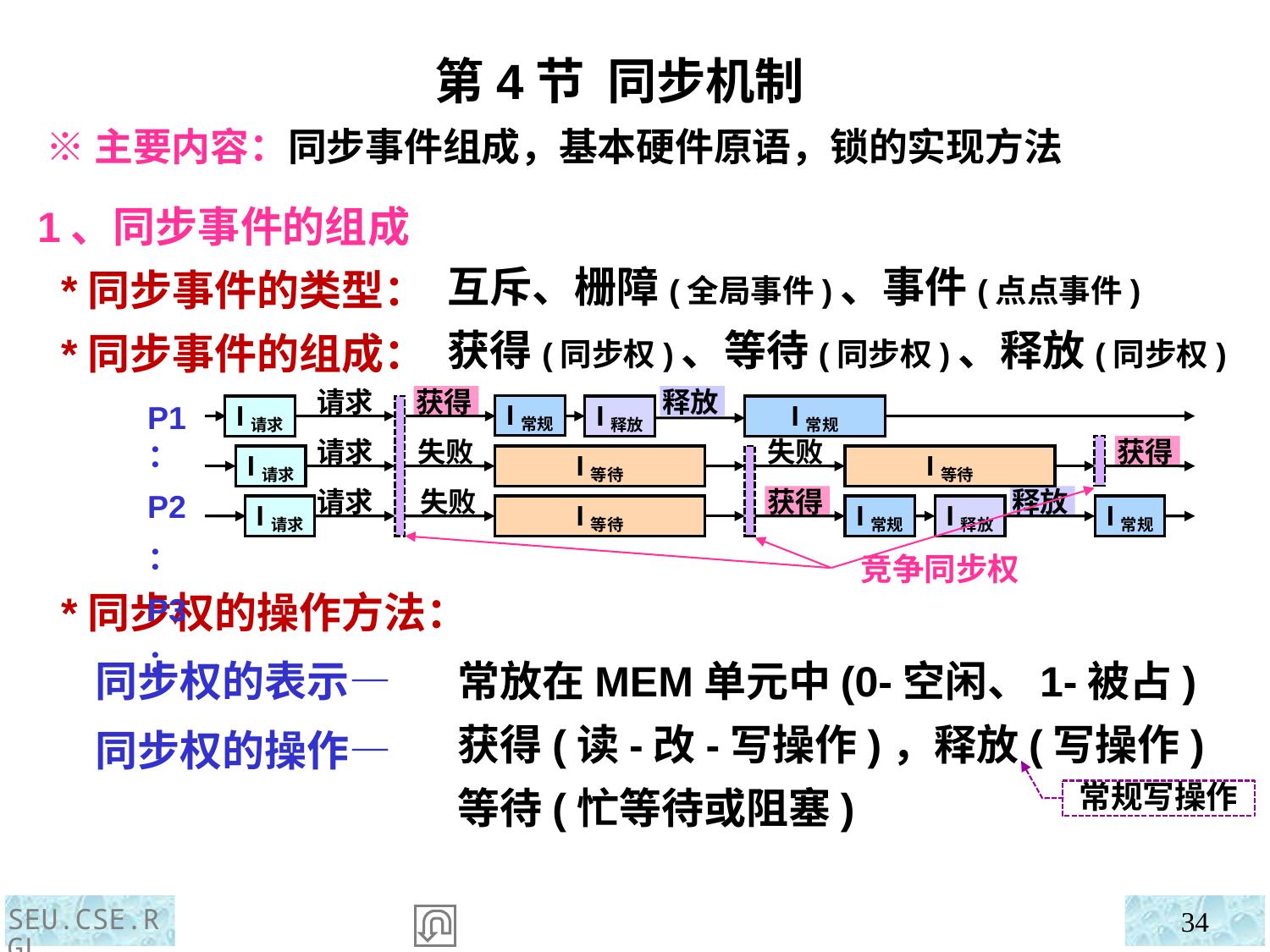

第4节  同步机制
 ※主要内容：同步事件组成，基本硬件原语，锁的实现方法
1、同步事件的组成
  *同步事件的类型：
  *同步事件的组成：

  *同步权的操作方法：
     同步权的表示—
     同步权的操作—
互斥、栅障(全局事件)、事件(点点事件)
获得(同步权)、等待(同步权)、释放(同步权)
请求
获得
释放
I常规
I请求
I常规
I释放
P1：
P2：
P3：

请求

失败
失败
获得
I请求

I等待
I等待

请求
失败
获得
释放

I常规
I请求
I等待
I常规
I释放

竞争同步权
常放在MEM单元中(0-空闲、1-被占)
获得(读-改-写操作)，释放(写操作)
等待(忙等待或阻塞)
常规写操作
SEU.CSE.RGL
34